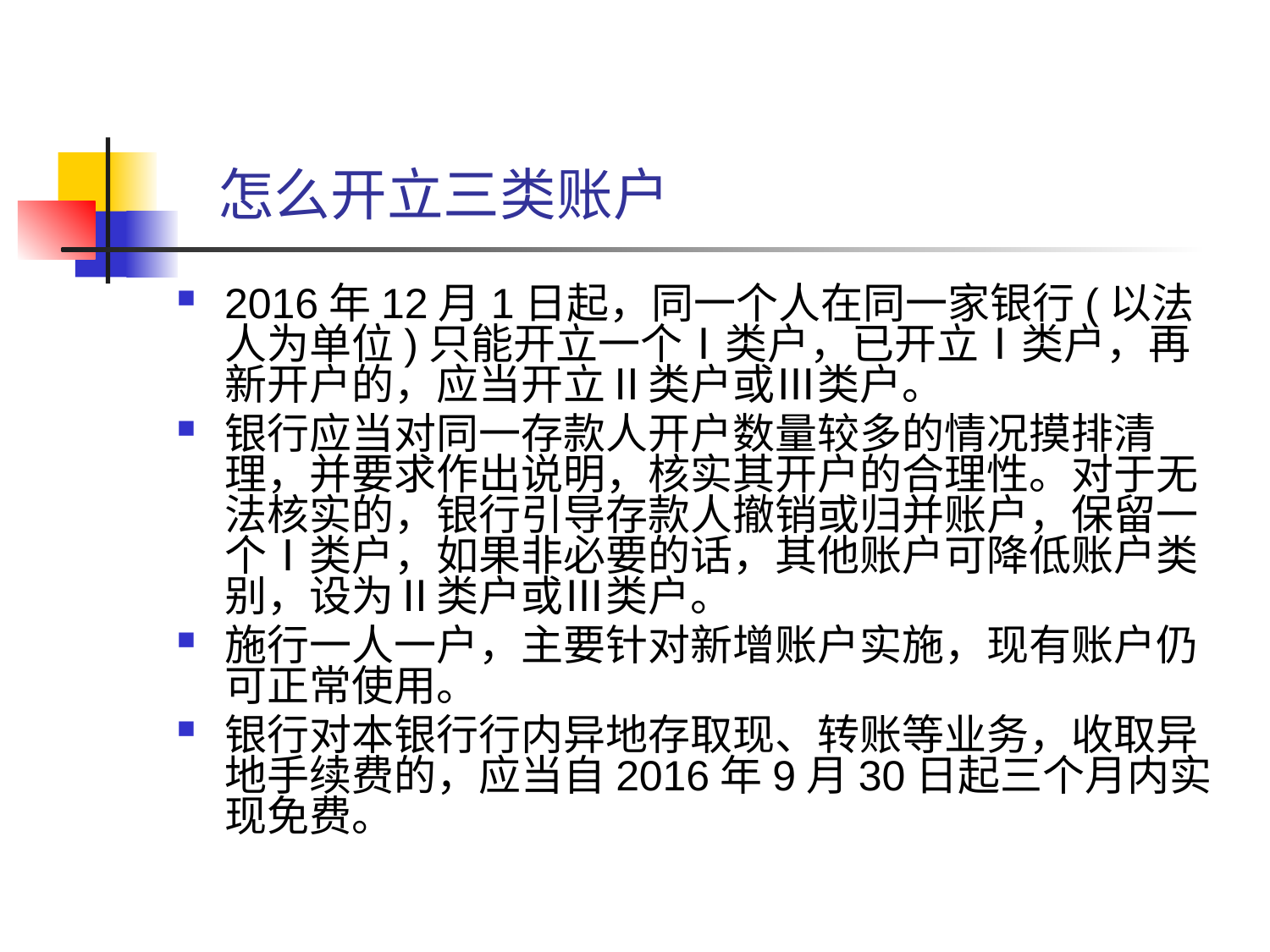

# 怎么开立三类账户
2016年12月1日起，同一个人在同一家银行(以法人为单位)只能开立一个Ⅰ类户，已开立Ⅰ类户，再新开户的，应当开立Ⅱ类户或Ⅲ类户。
银行应当对同一存款人开户数量较多的情况摸排清理，并要求作出说明，核实其开户的合理性。对于无法核实的，银行引导存款人撤销或归并账户，保留一个Ⅰ类户，如果非必要的话，其他账户可降低账户类别，设为Ⅱ类户或Ⅲ类户。
施行一人一户，主要针对新增账户实施，现有账户仍可正常使用。
银行对本银行行内异地存取现、转账等业务，收取异地手续费的，应当自2016年9月30日起三个月内实现免费。